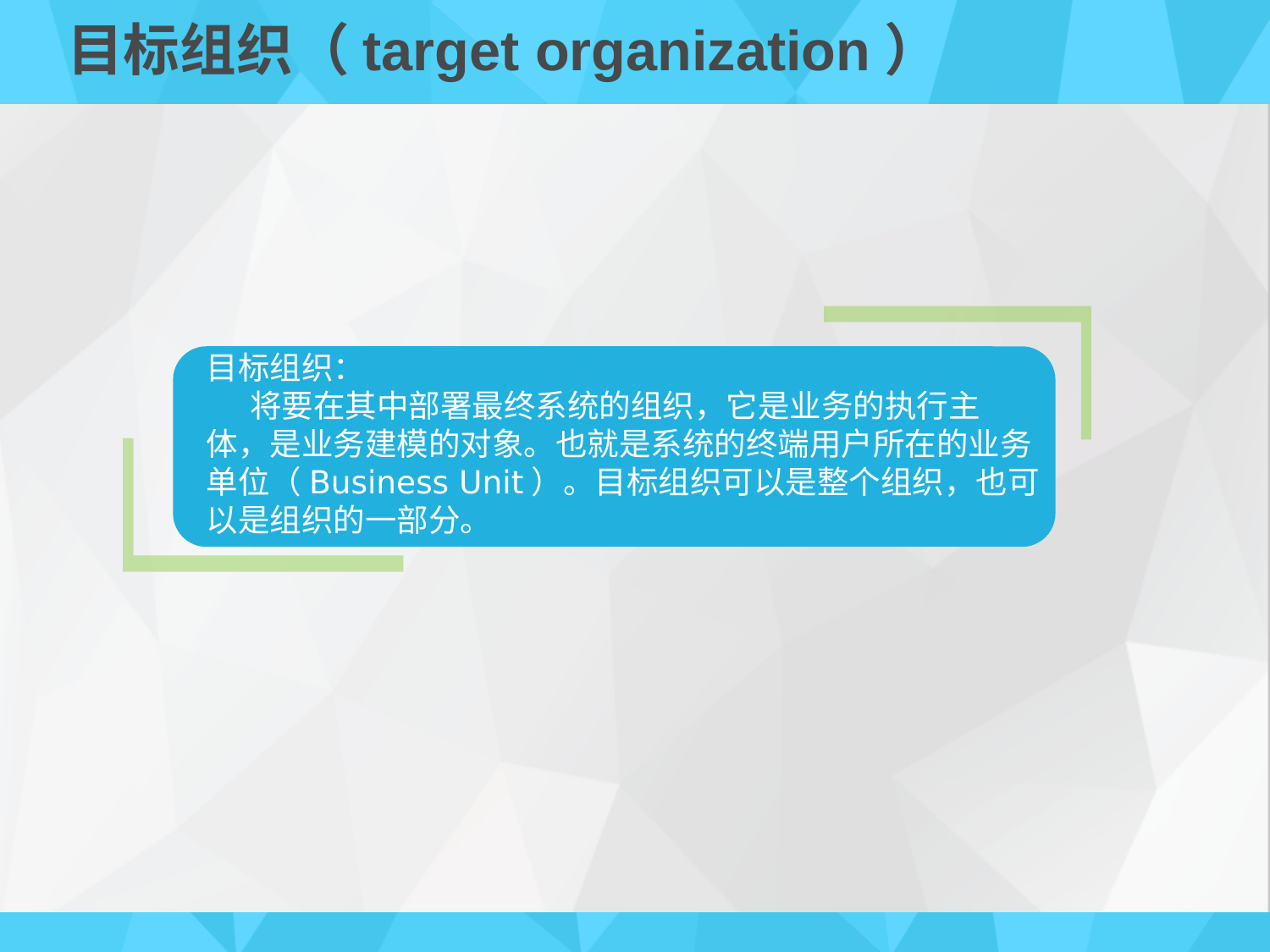

# 目标组织（target organization）

目标组织：
     将要在其中部署最终系统的组织，它是业务的执行主体，是业务建模的对象。也就是系统的终端用户所在的业务单位（Business Unit）。目标组织可以是整个组织，也可以是组织的一部分。